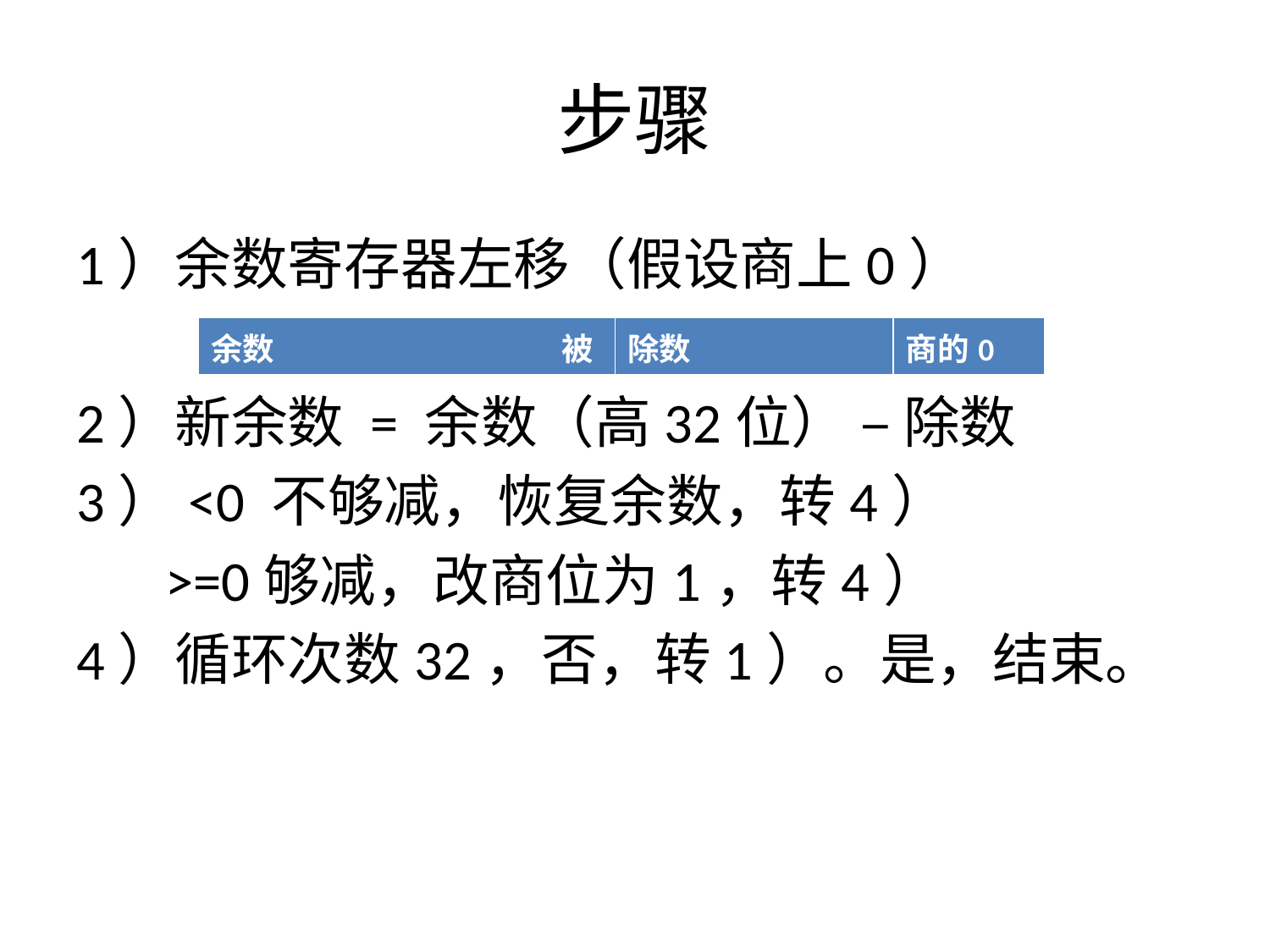

# 步骤
1）余数寄存器左移（假设商上0）

2）新余数 = 余数（高32位） – 除数
3）<0 不够减，恢复余数，转4）
       >=0够减，改商位为1，转4）
4）循环次数32，否，转1）。是，结束。
| 余数 被 | 除数 | 商的0 |
| --- | --- | --- |